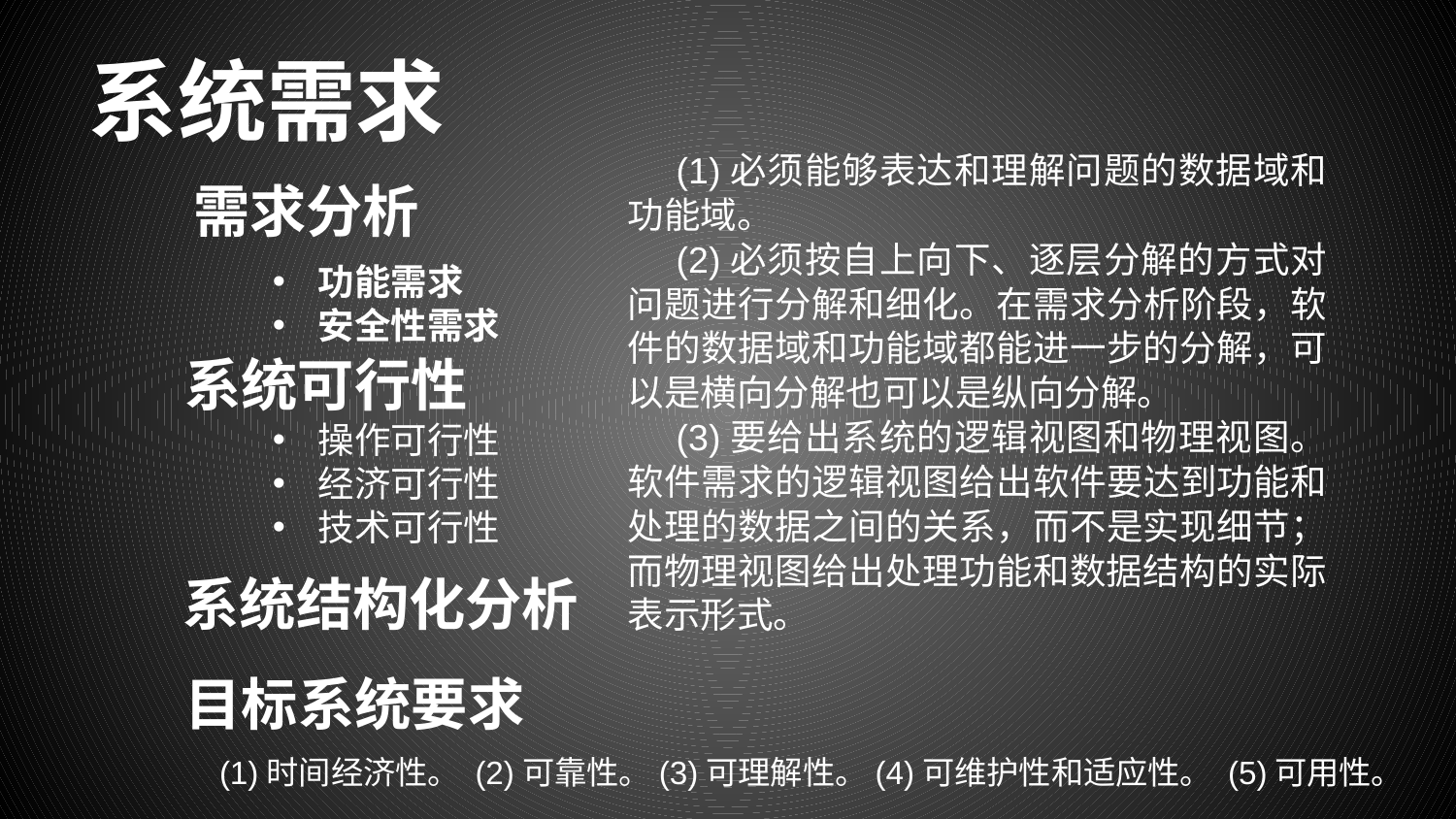

# 系统需求
(1)必须能够表达和理解问题的数据域和功能域。
(2)必须按自上向下、逐层分解的方式对问题进行分解和细化。在需求分析阶段，软件的数据域和功能域都能进一步的分解，可以是横向分解也可以是纵向分解。
(3)要给出系统的逻辑视图和物理视图。软件需求的逻辑视图给出软件要达到功能和处理的数据之间的关系，而不是实现细节；而物理视图给出处理功能和数据结构的实际表示形式。
需求分析
功能需求
安全性需求
系统可行性
操作可行性
经济可行性
技术可行性
系统结构化分析
目标系统要求
(1)时间经济性。 (2)可靠性。(3)可理解性。(4)可维护性和适应性。 (5)可用性。